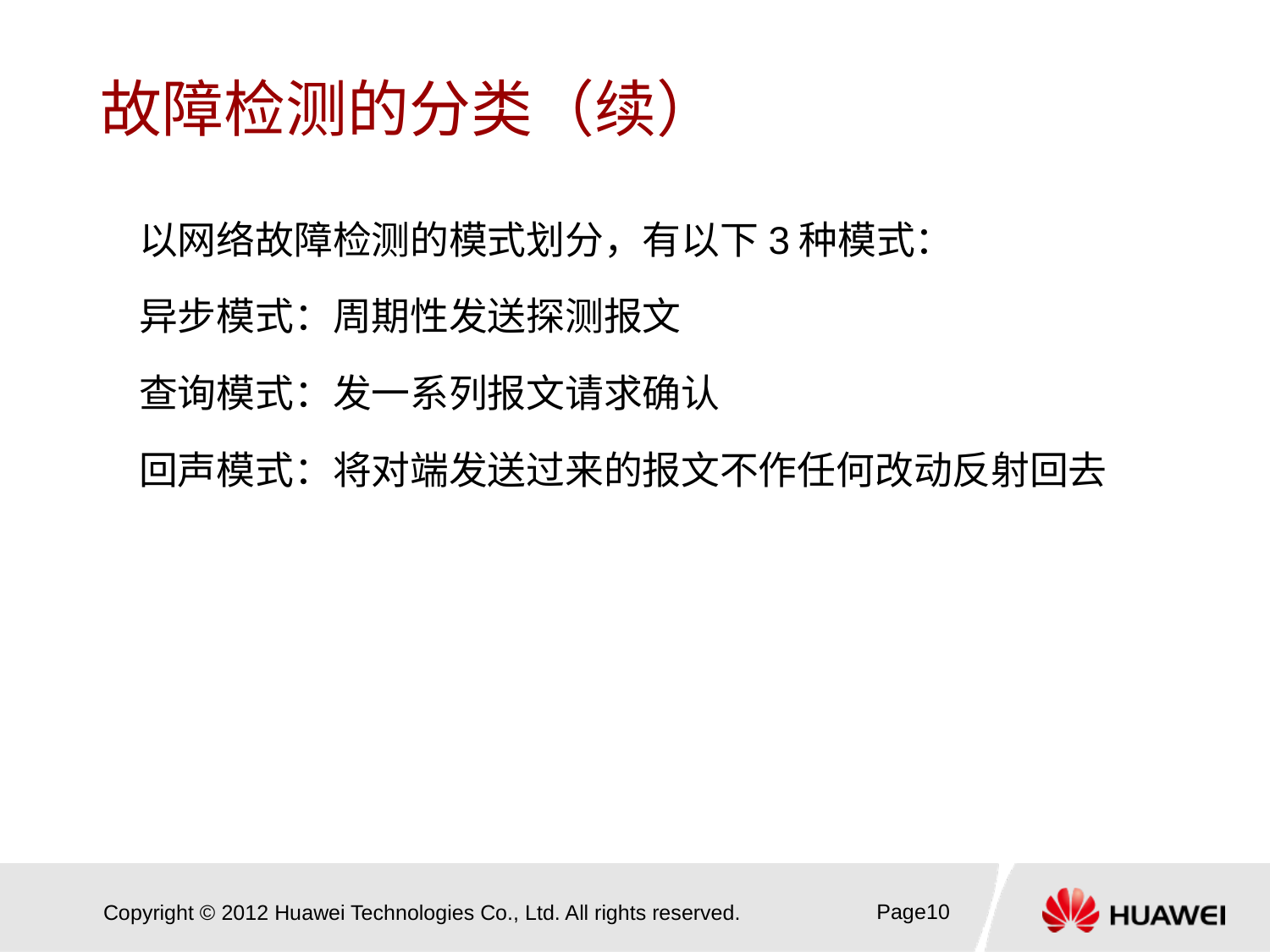

# 故障检测的分类（续）
以网络故障检测的模式划分，有以下3种模式：
异步模式：周期性发送探测报文
查询模式：发一系列报文请求确认
回声模式：将对端发送过来的报文不作任何改动反射回去

Page10